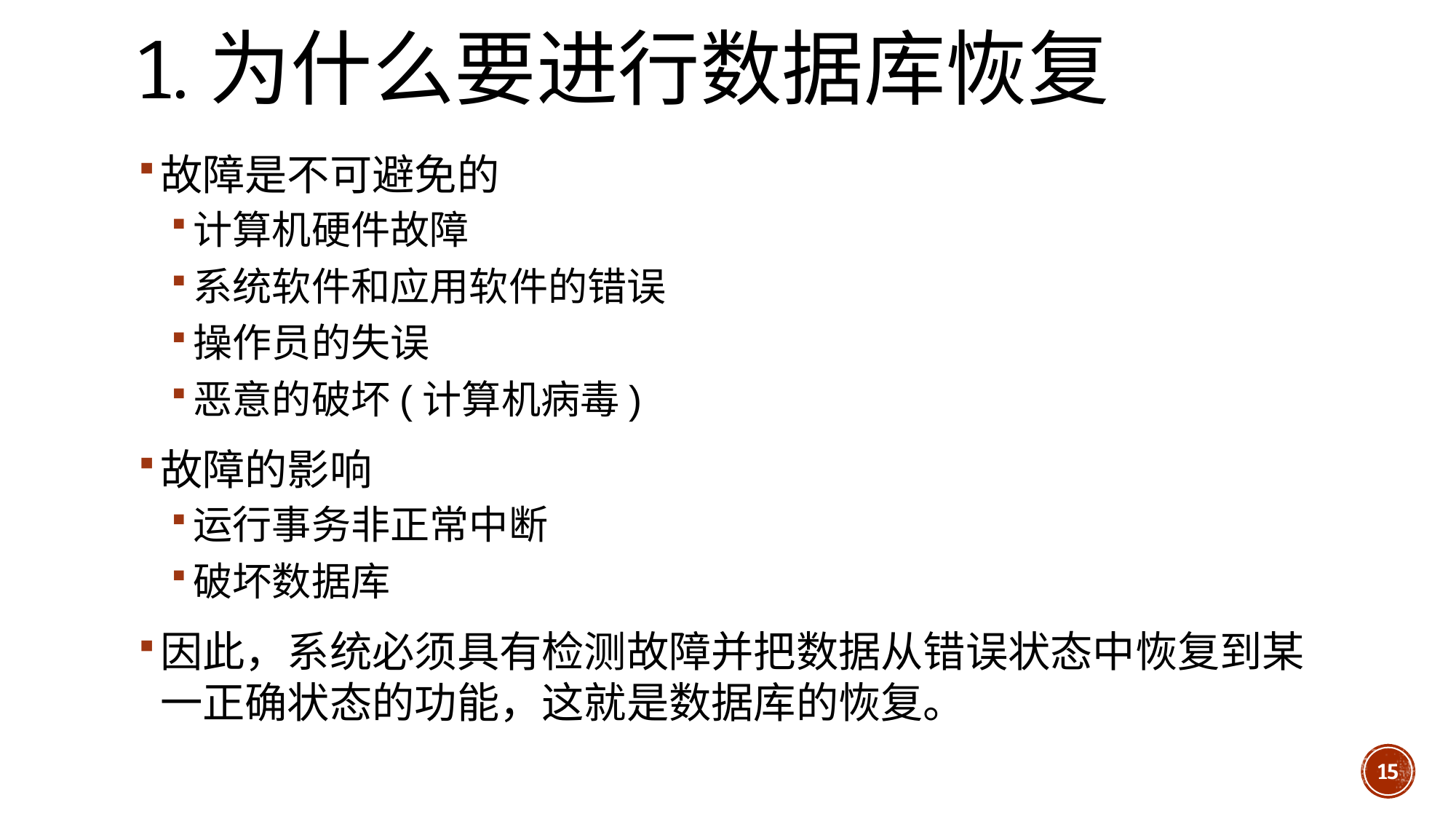

# 1.为什么要进行数据库恢复
故障是不可避免的
计算机硬件故障
系统软件和应用软件的错误
操作员的失误
恶意的破坏(计算机病毒)
故障的影响
运行事务非正常中断
破坏数据库
因此，系统必须具有检测故障并把数据从错误状态中恢复到某一正确状态的功能，这就是数据库的恢复。

15